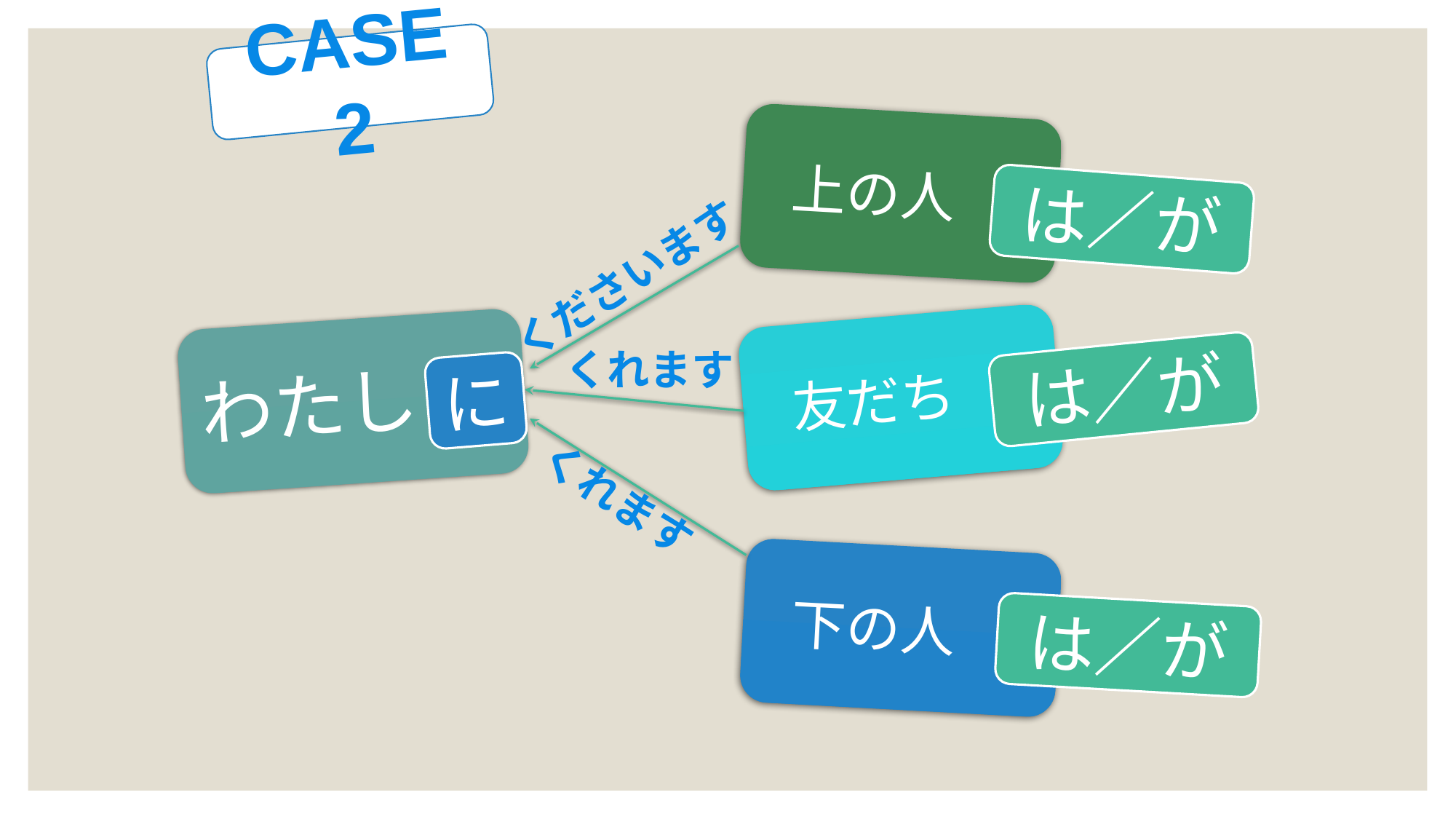

CASE 2
上の人
は／が
くださいます
友だち
くれます
わたし
は／が
に
くれます
下の人
は／が